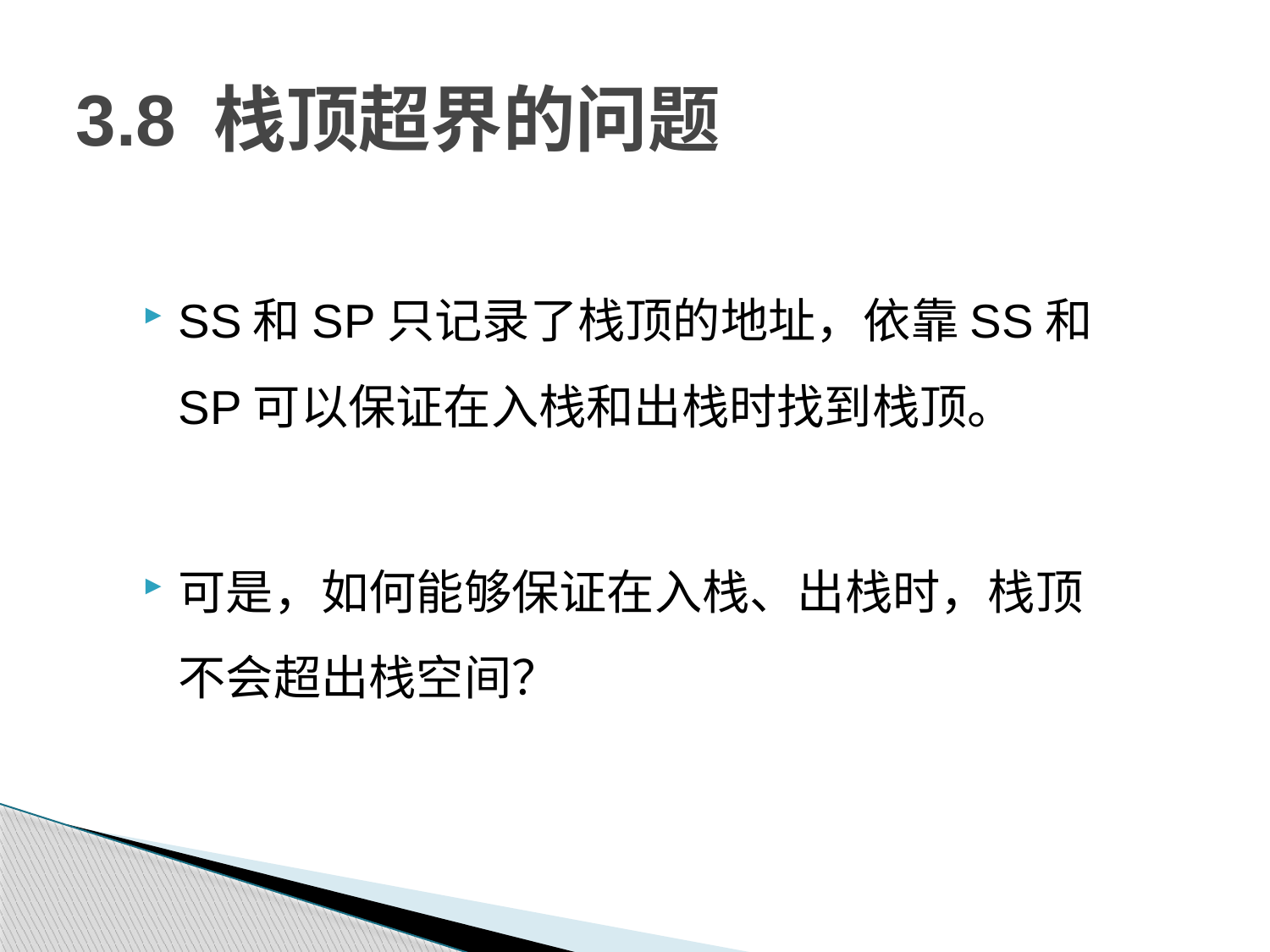

# 3.8 栈顶超界的问题
SS和SP只记录了栈顶的地址，依靠SS和SP可以保证在入栈和出栈时找到栈顶。

可是，如何能够保证在入栈、出栈时，栈顶不会超出栈空间？